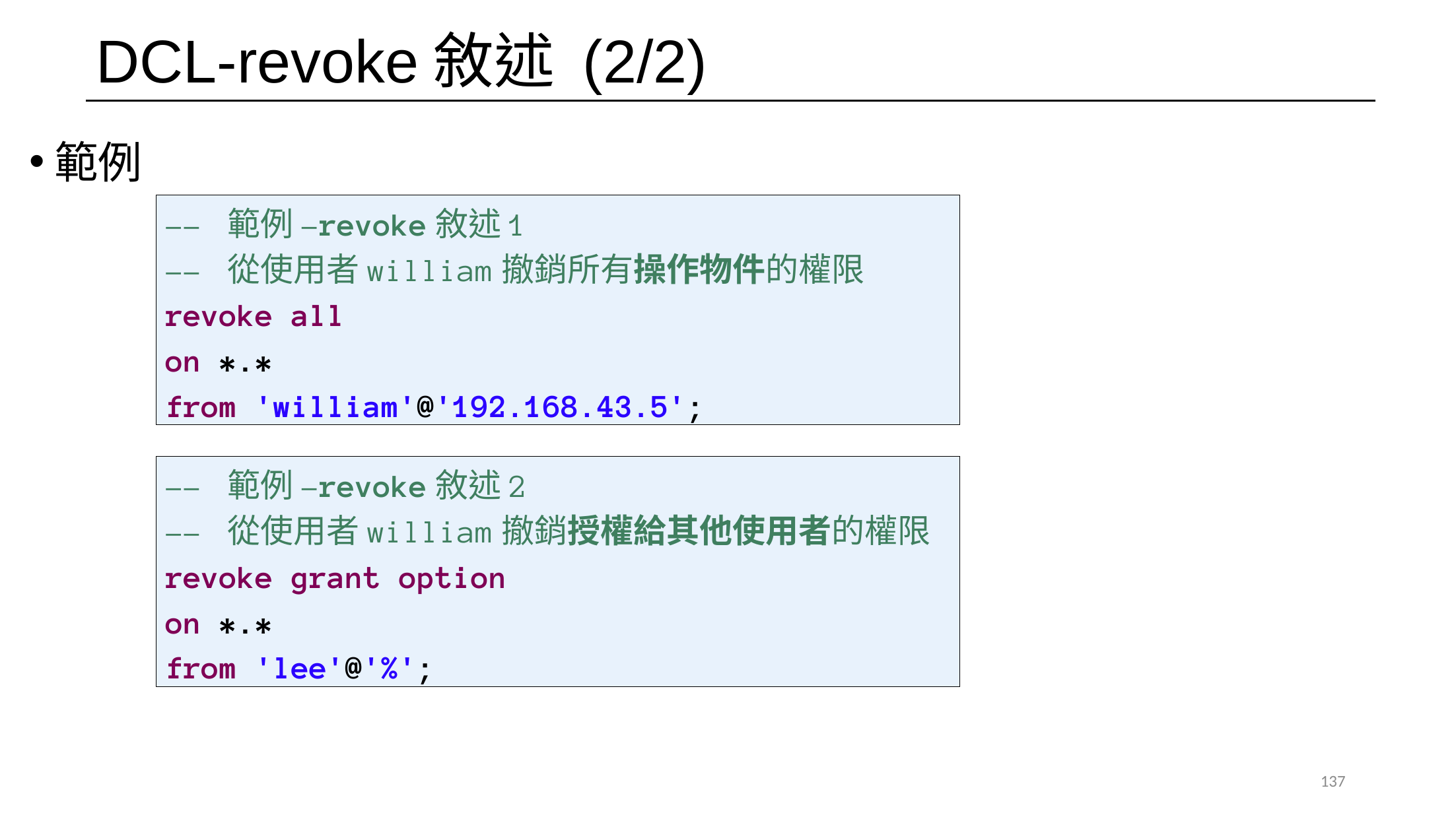

# DCL-revoke敘述 (2/2)
範例
-- 範例-revoke敘述1
-- 從使用者william撤銷所有操作物件的權限
revoke all
on *.*
from 'william'@'192.168.43.5';
-- 範例-revoke敘述2
-- 從使用者william撤銷授權給其他使用者的權限
revoke grant option
on *.*
from 'lee'@'%';
137